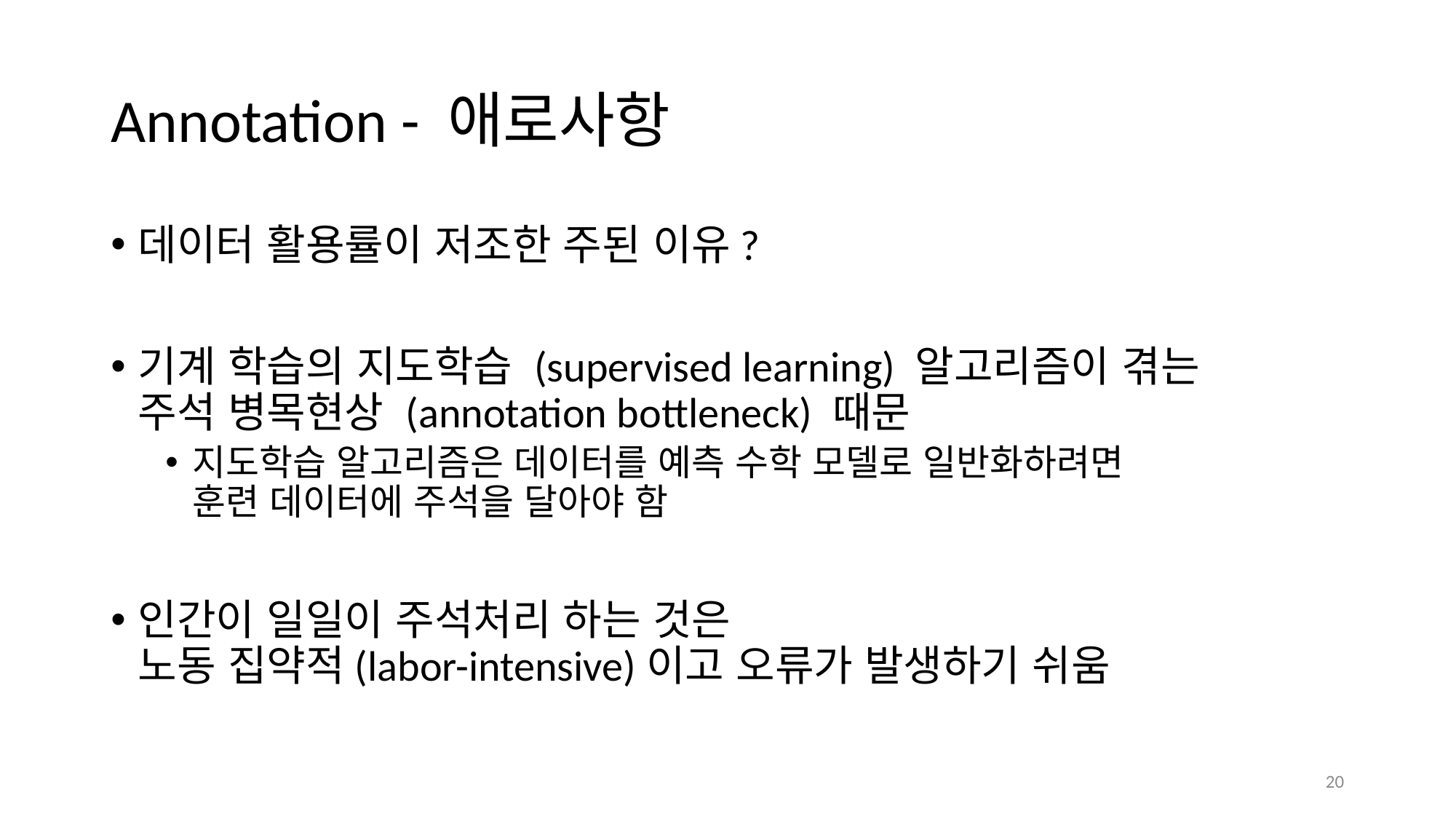

# Annotation - 애로사항
데이터 활용률이 저조한 주된 이유?

기계 학습의 지도학습 (supervised learning) 알고리즘이 겪는
주석 병목현상 (annotation bottleneck) 때문
지도학습 알고리즘은 데이터를 예측 수학 모델로 일반화하려면
훈련 데이터에 주석을 달아야 함

인간이 일일이 주석처리 하는 것은
노동 집약적(labor-intensive)이고 오류가 발생하기 쉬움

20